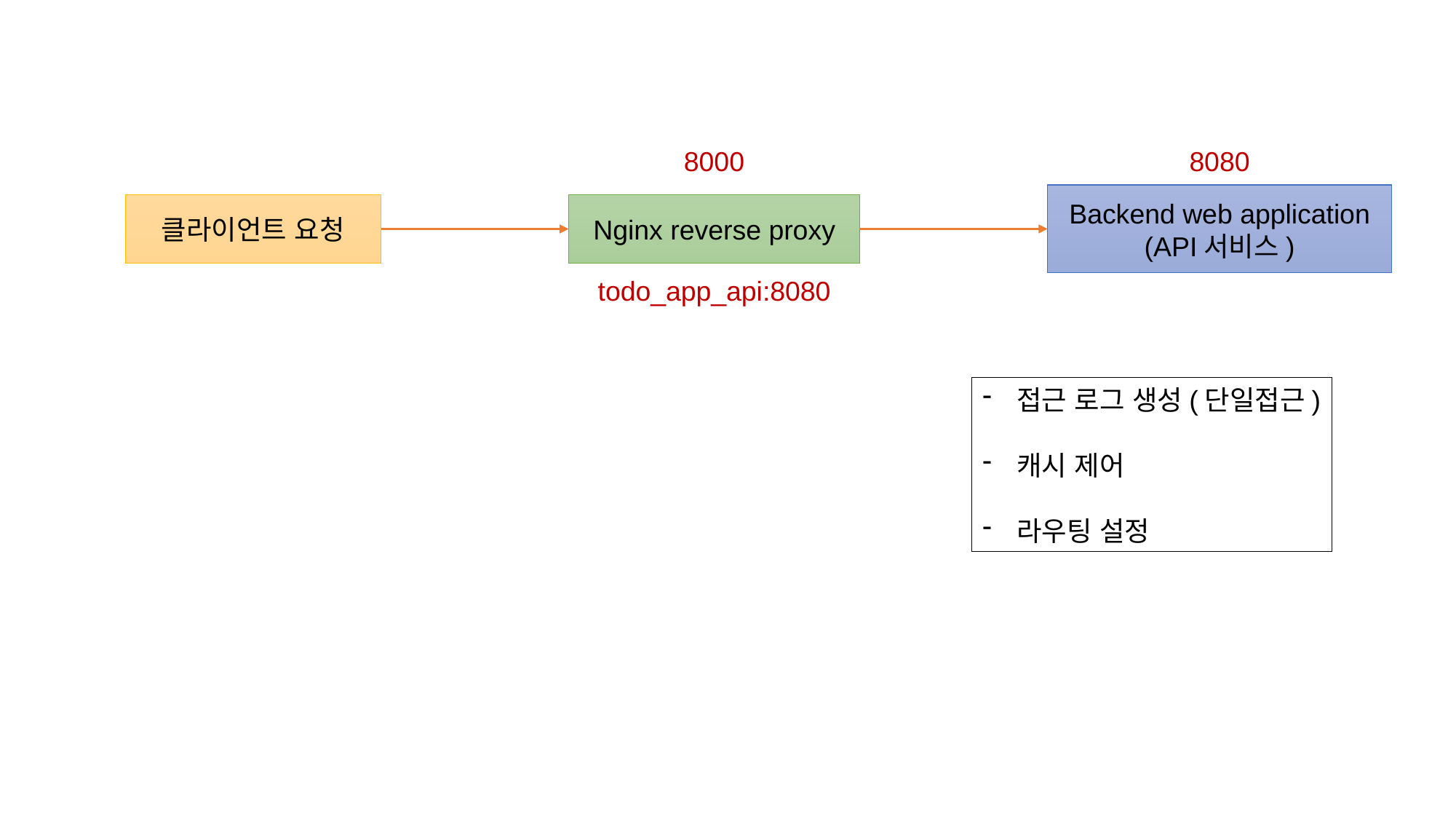

8000
8080
Backend web application
(API서비스)
클라이언트 요청
Nginx reverse proxy
todo_app_api:8080
접근 로그 생성(단일접근)

캐시 제어

라우팅 설정